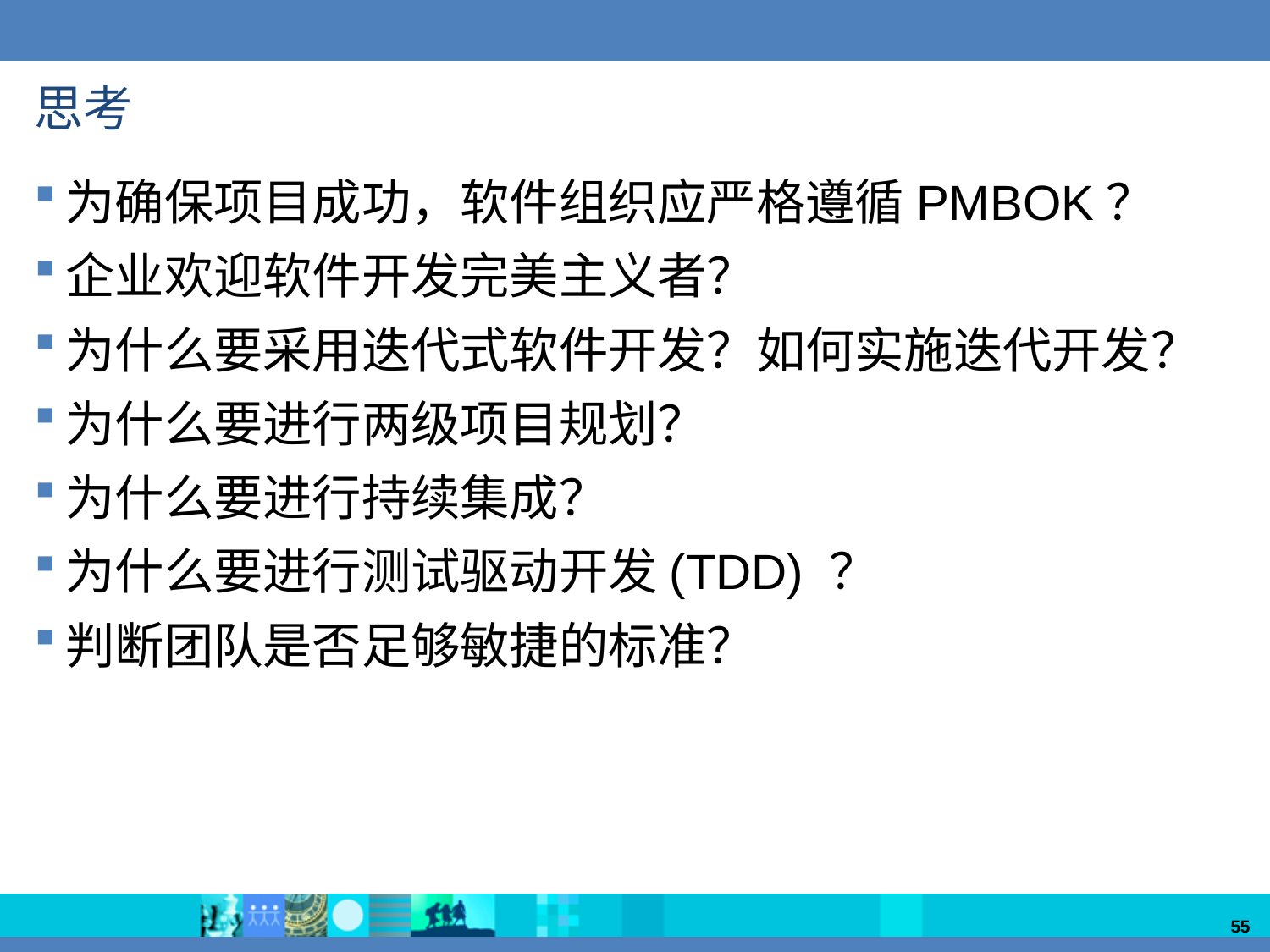

# 思考
为确保项目成功，软件组织应严格遵循PMBOK？
企业欢迎软件开发完美主义者？
为什么要采用迭代式软件开发？如何实施迭代开发？
为什么要进行两级项目规划？
为什么要进行持续集成？
为什么要进行测试驱动开发(TDD) ？
判断团队是否足够敏捷的标准？
55